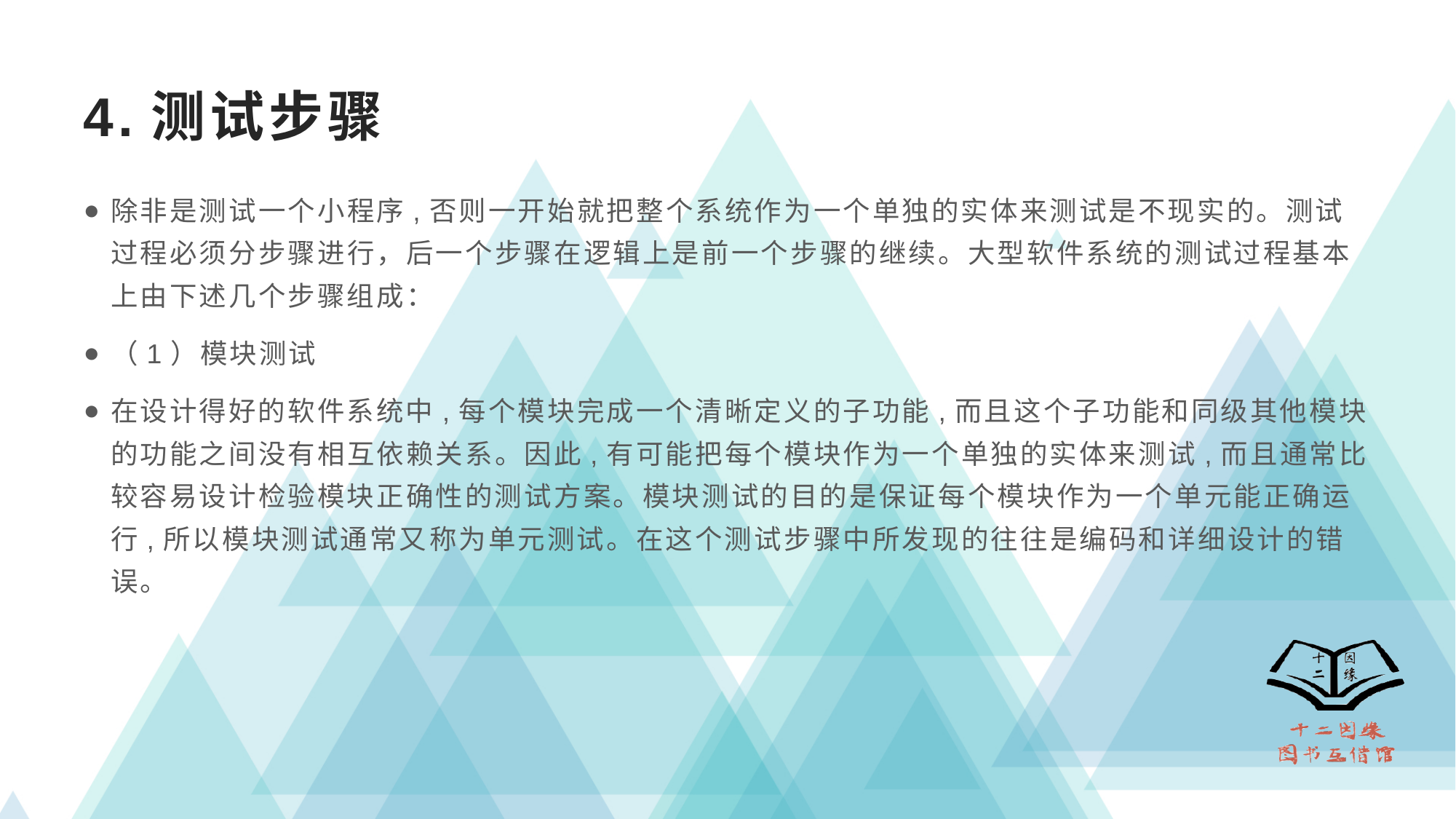

# 4.测试步骤
除非是测试一个小程序,否则一开始就把整个系统作为一个单独的实体来测试是不现实的。测试过程必须分步骤进行，后一个步骤在逻辑上是前一个步骤的继续。大型软件系统的测试过程基本上由下述几个步骤组成：
（1）模块测试
在设计得好的软件系统中,每个模块完成一个清晰定义的子功能,而且这个子功能和同级其他模块的功能之间没有相互依赖关系。因此,有可能把每个模块作为一个单独的实体来测试,而且通常比较容易设计检验模块正确性的测试方案。模块测试的目的是保证每个模块作为一个单元能正确运行,所以模块测试通常又称为单元测试。在这个测试步骤中所发现的往往是编码和详细设计的错误。